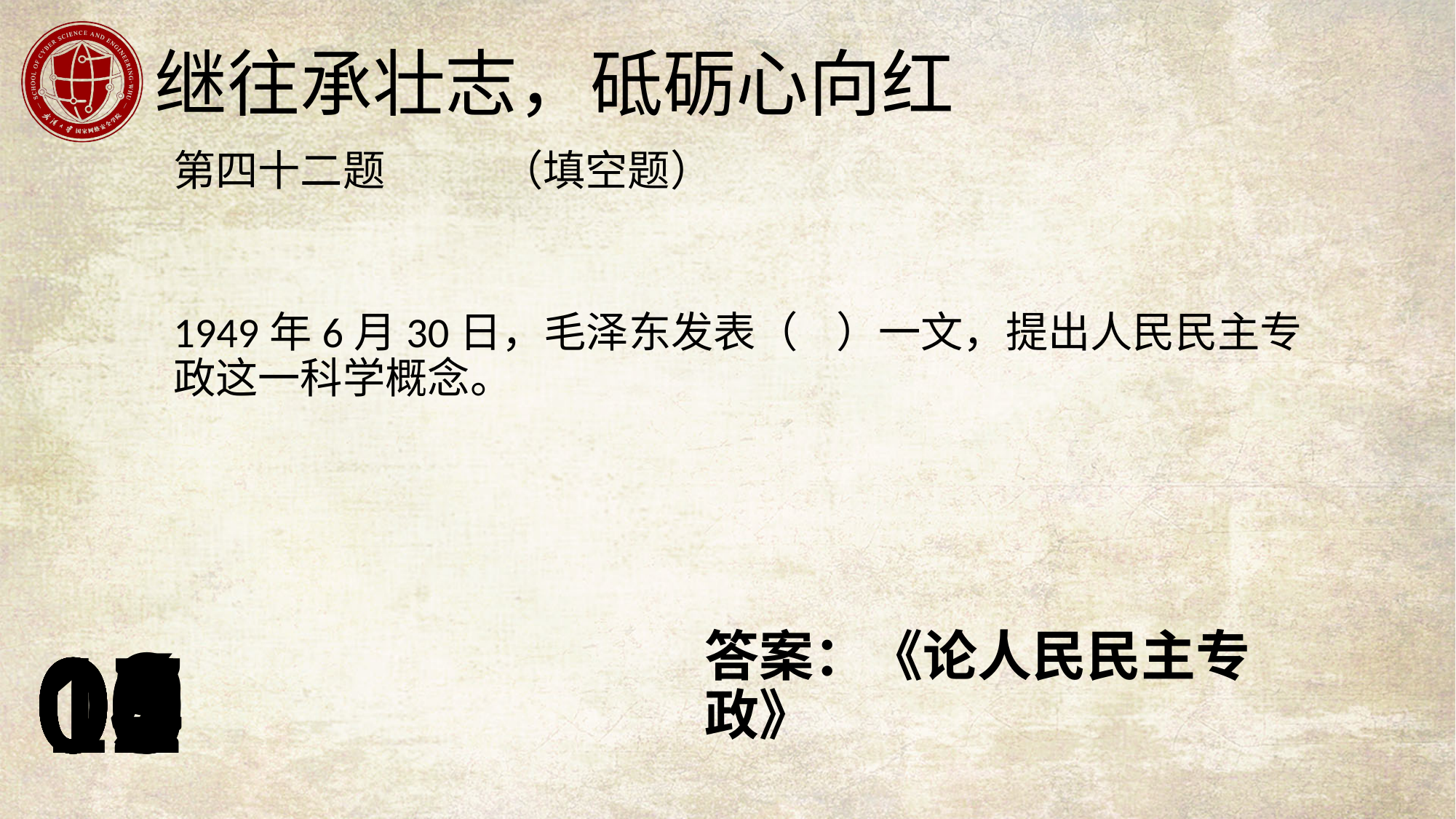

第四十二题		（填空题）
1949年6月30日，毛泽东发表（    ）一文，提出人民民主专政这一科学概念。
答案：《论人民民主专政》